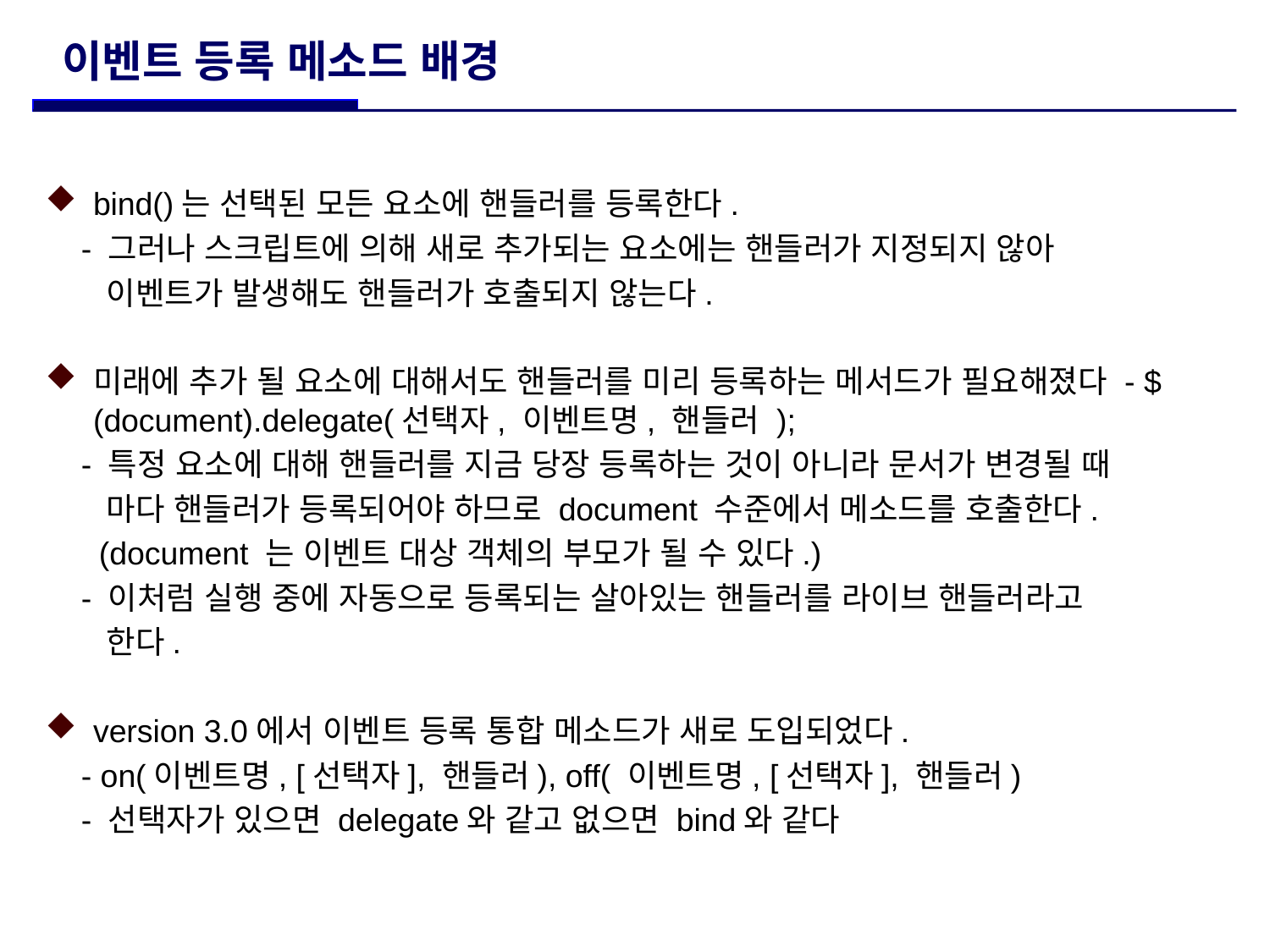

# 이벤트 등록 메소드 배경
bind()는 선택된 모든 요소에 핸들러를 등록한다.
    - 그러나 스크립트에 의해 새로 추가되는 요소에는 핸들러가 지정되지 않아
      이벤트가 발생해도 핸들러가 호출되지 않는다.

미래에 추가 될 요소에 대해서도 핸들러를 미리 등록하는 메서드가 필요해졌다 - $(document).delegate(선택자, 이벤트명, 핸들러 );
    - 특정 요소에 대해 핸들러를 지금 당장 등록하는 것이 아니라 문서가 변경될 때
      마다 핸들러가 등록되어야 하므로 document 수준에서 메소드를 호출한다.
      (document 는 이벤트 대상 객체의 부모가 될 수 있다.)
    - 이처럼 실행 중에 자동으로 등록되는 살아있는 핸들러를 라이브 핸들러라고
      한다.

version 3.0에서 이벤트 등록 통합 메소드가 새로 도입되었다.
    - on(이벤트명, [선택자], 핸들러), off( 이벤트명, [선택자], 핸들러)
    - 선택자가 있으면 delegate와 같고 없으면 bind와 같다